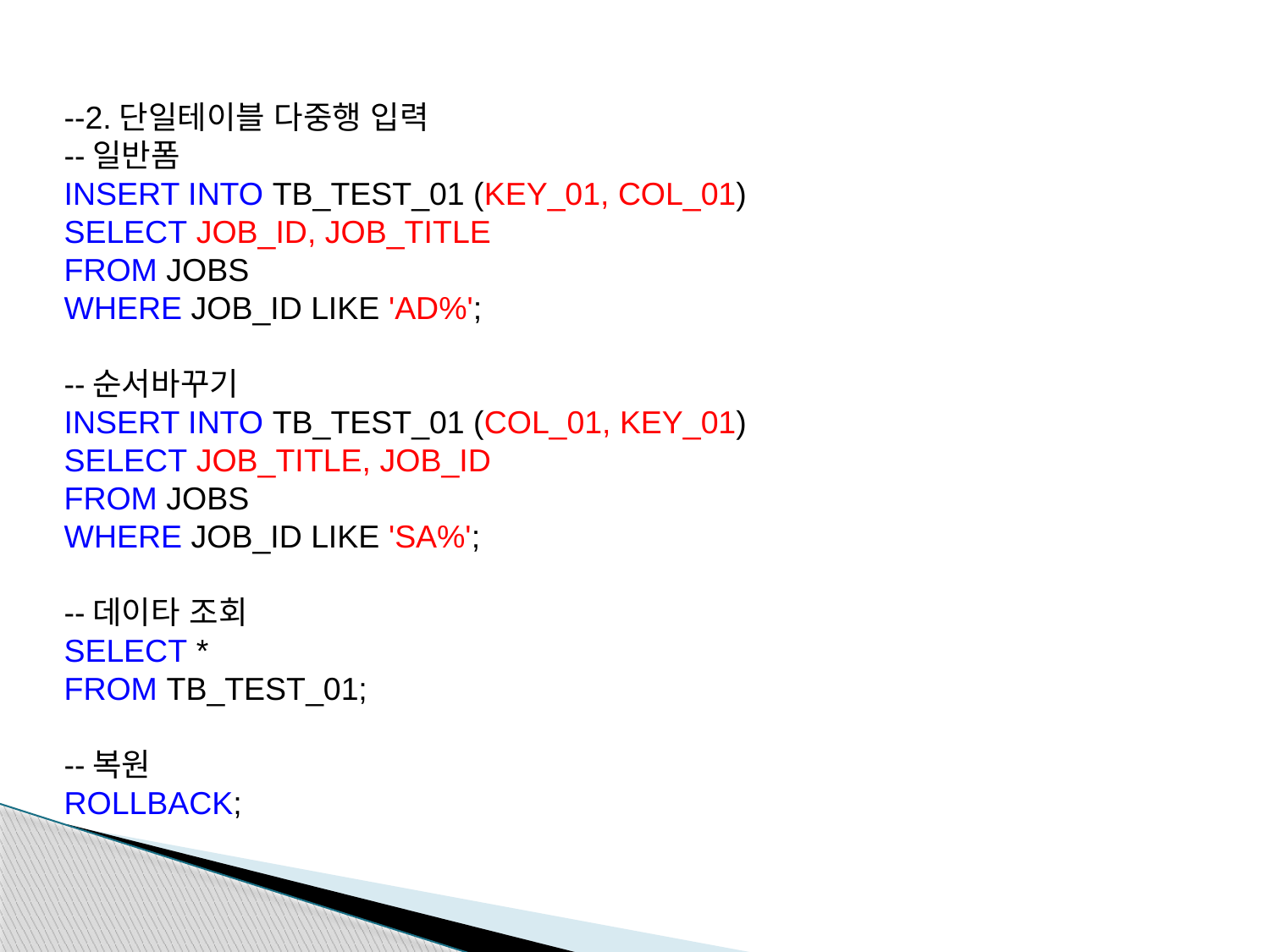

--2.단일테이블 다중행 입력
--일반폼
INSERT INTO TB_TEST_01 (KEY_01, COL_01)
SELECT JOB_ID, JOB_TITLE
FROM JOBS
WHERE JOB_ID LIKE 'AD%';

--순서바꾸기
INSERT INTO TB_TEST_01 (COL_01, KEY_01)
SELECT JOB_TITLE, JOB_ID
FROM JOBS
WHERE JOB_ID LIKE 'SA%';

--데이타 조회
SELECT *
FROM TB_TEST_01;

--복원
ROLLBACK;